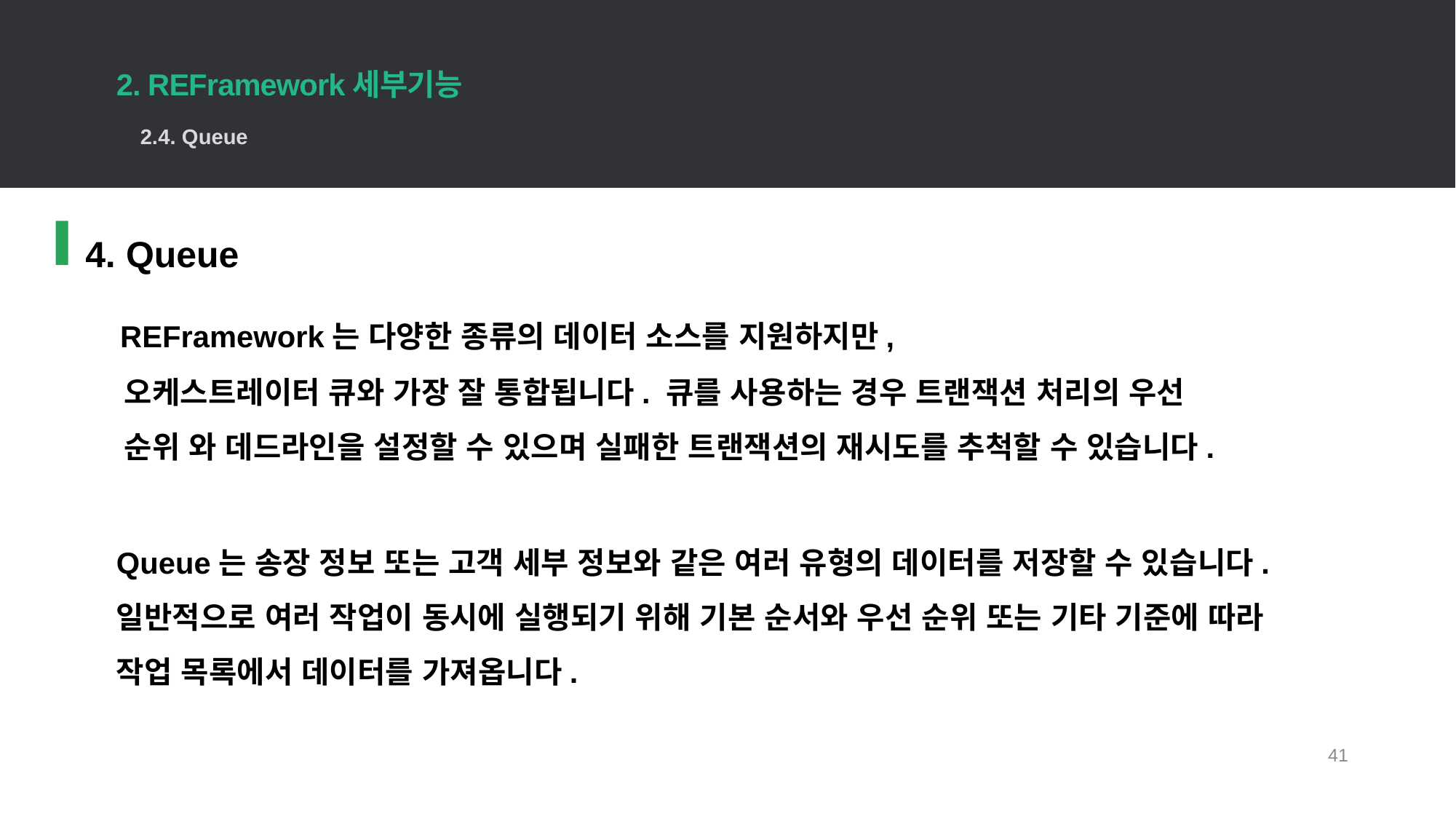

2. REFramework세부기능
41
2.4. Queue
4. Queue

  REFramework는 다양한 종류의 데이터 소스를 지원하지만,
  오케스트레이터 큐와 가장 잘 통합됩니다. 큐를 사용하는 경우 트랜잭션 처리의 우선
  순위 와 데드라인을 설정할 수 있으며 실패한 트랜잭션의 재시도를 추척할 수 있습니다.
Queue는 송장 정보 또는 고객 세부 정보와 같은 여러 유형의 데이터를 저장할 수 있습니다. 일반적으로 여러 작업이 동시에 실행되기 위해 기본 순서와 우선 순위 또는 기타 기준에 따라 작업 목록에서 데이터를 가져옵니다.
41